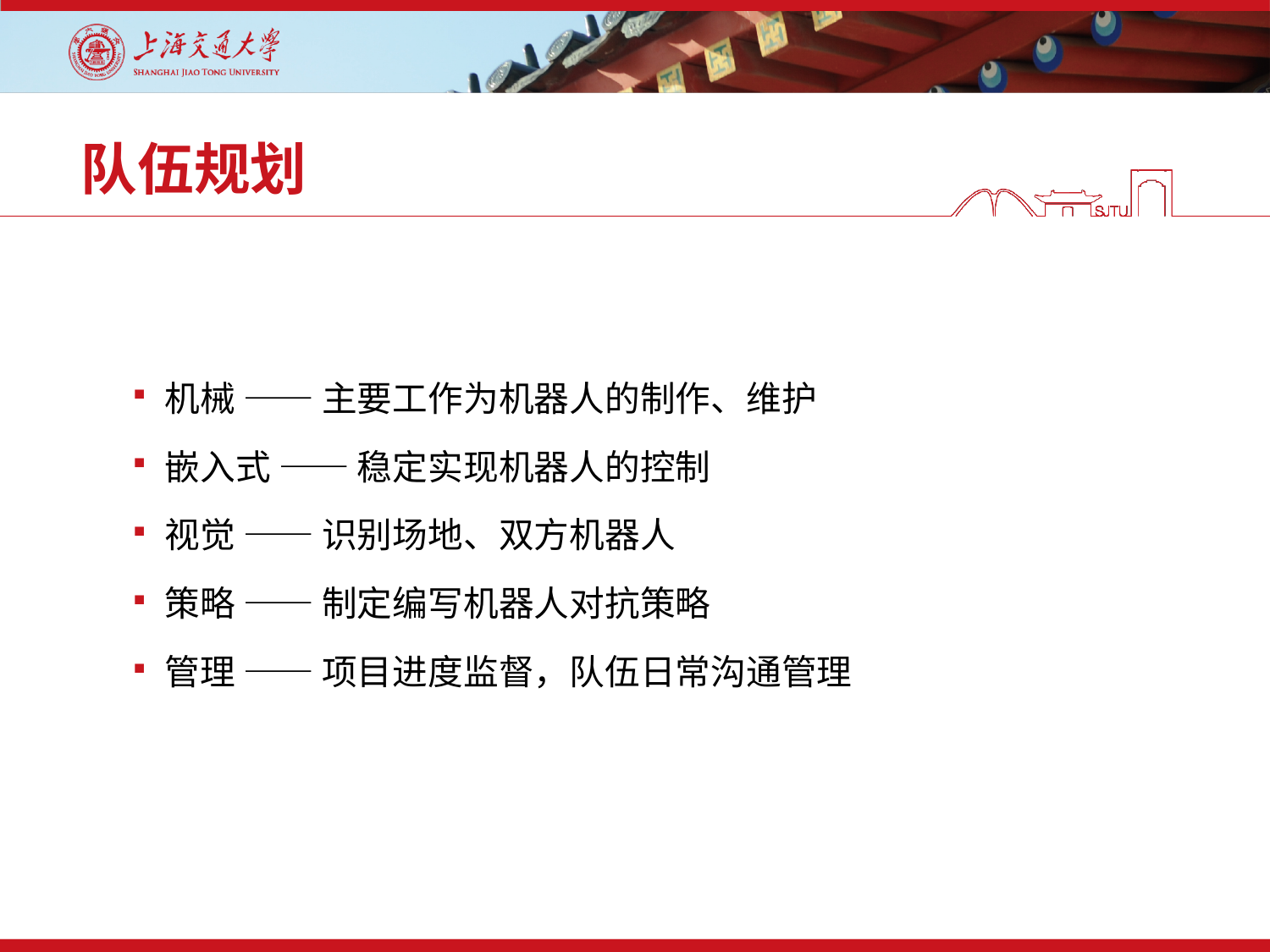

# 队伍规划

机械 —— 主要工作为机器人的制作、维护
嵌入式 —— 稳定实现机器人的控制
视觉 —— 识别场地、双方机器人
策略 —— 制定编写机器人对抗策略
管理 —— 项目进度监督，队伍日常沟通管理